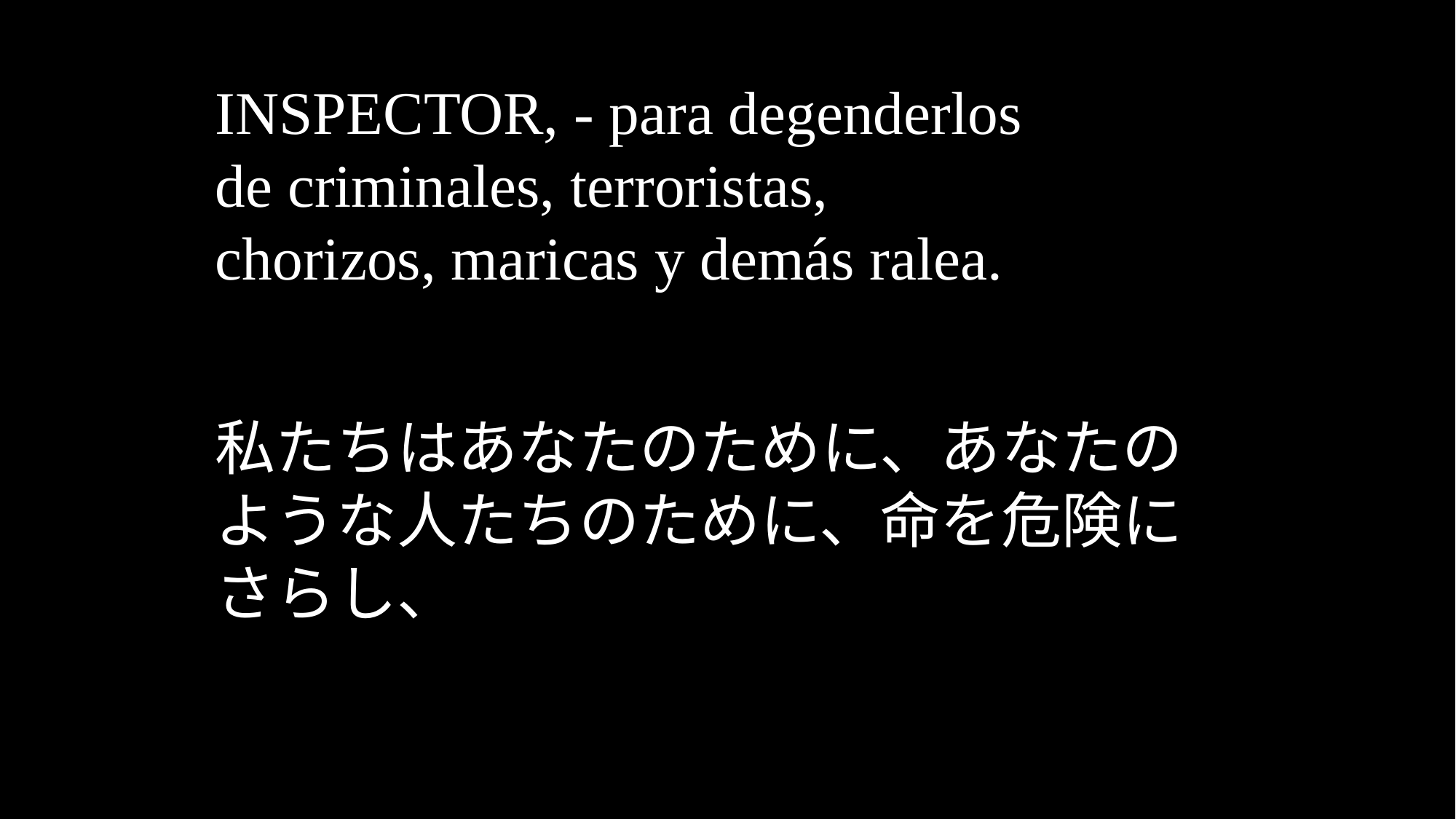

INSPECTOR, - para degenderlos de criminales, terroristas, chorizos, maricas y demás ralea.

私たちはあなたのために、あなたのような人たちのために、命を危険にさらし、